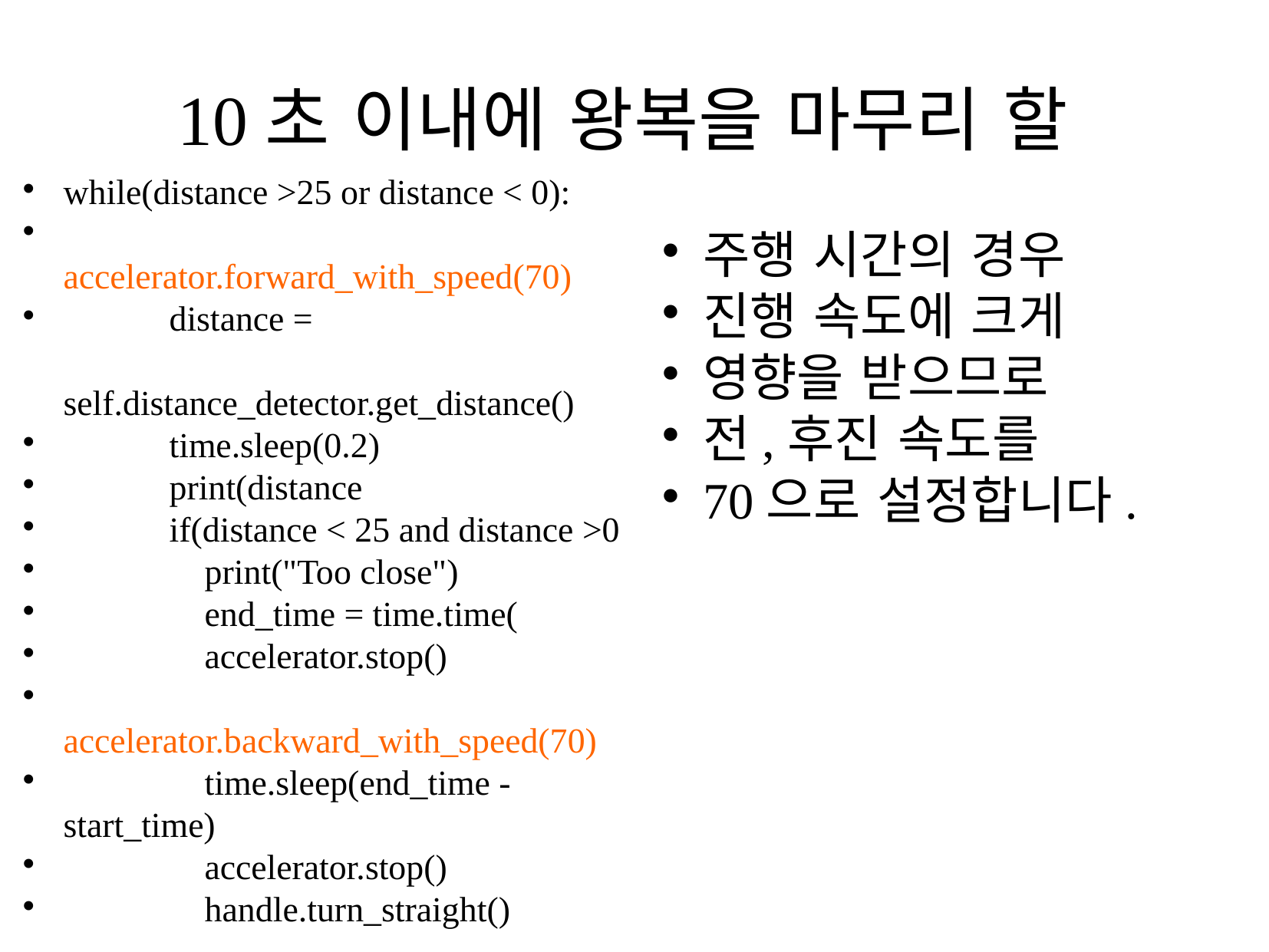

10초 이내에 왕복을 마무리 할
while(distance >25 or distance < 0):
            accelerator.forward_with_speed(70)
            distance = 			self.distance_detector.get_distance()
            time.sleep(0.2)
            print(distance
            if(distance < 25 and distance >0
                print("Too close")
                end_time = time.time(
                accelerator.stop()
                accelerator.backward_with_speed(70)
                time.sleep(end_time - start_time)
                accelerator.stop()
                handle.turn_straight()
주행 시간의 경우
진행 속도에 크게
영향을 받으므로
전,후진 속도를
70으로 설정합니다.